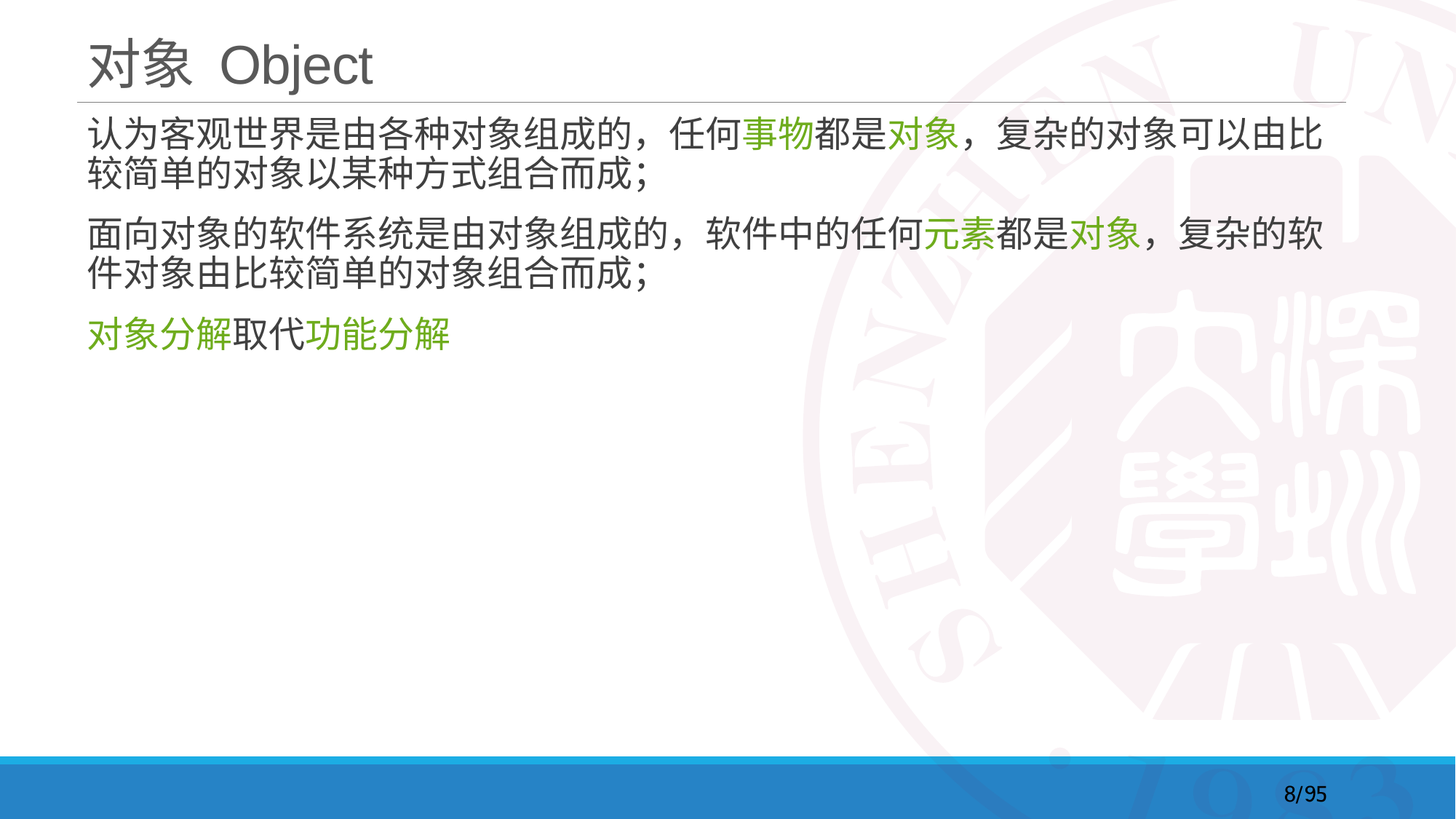

# 对象 Object
认为客观世界是由各种对象组成的，任何事物都是对象，复杂的对象可以由比较简单的对象以某种方式组合而成；
面向对象的软件系统是由对象组成的，软件中的任何元素都是对象，复杂的软件对象由比较简单的对象组合而成；
对象分解取代功能分解
8/95